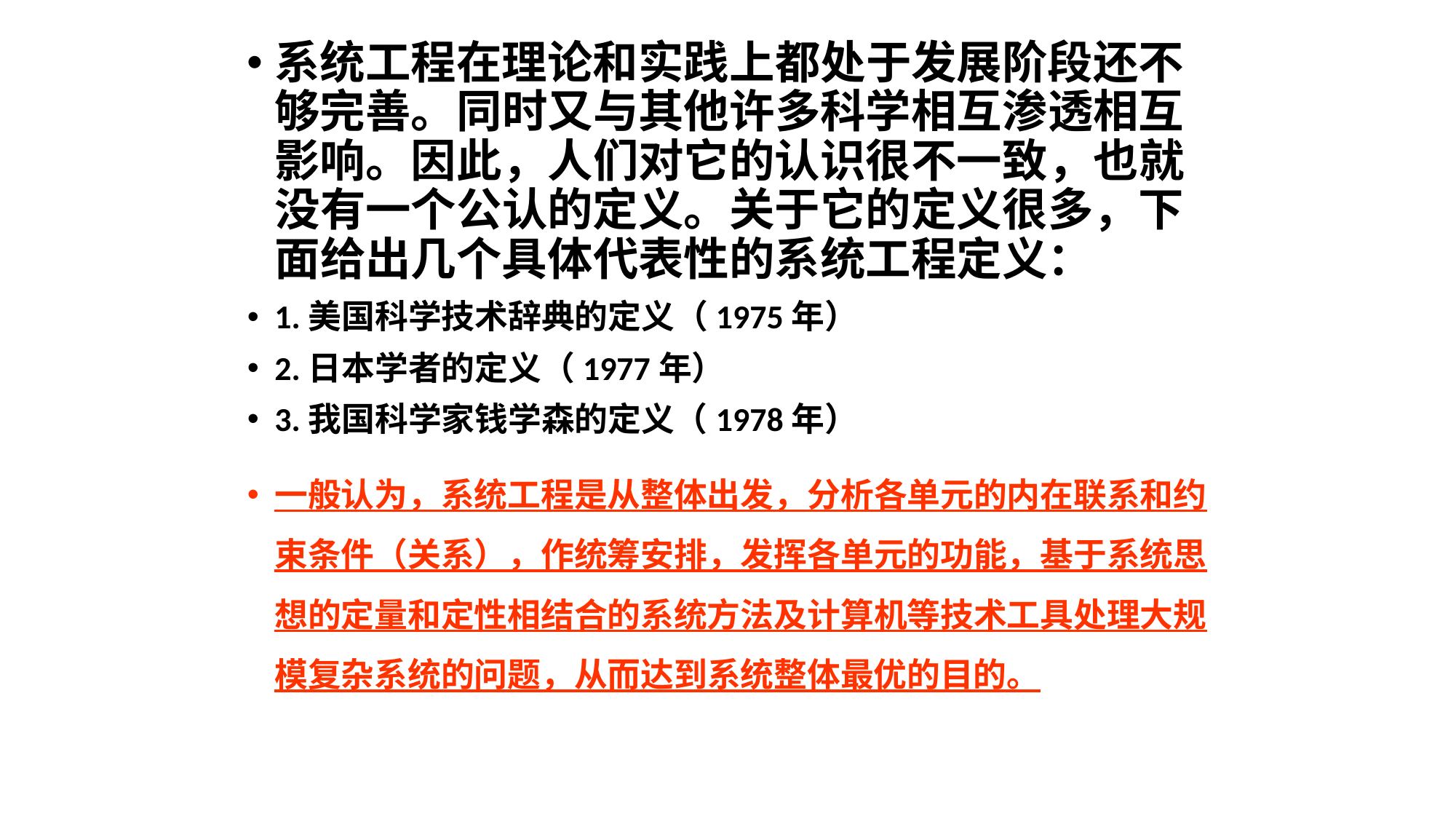

系统工程在理论和实践上都处于发展阶段还不够完善。同时又与其他许多科学相互渗透相互影响。因此，人们对它的认识很不一致，也就没有一个公认的定义。关于它的定义很多，下面给出几个具体代表性的系统工程定义：
1.美国科学技术辞典的定义（1975年）
2.日本学者的定义（1977年）
3.我国科学家钱学森的定义（1978年）
一般认为，系统工程是从整体出发，分析各单元的内在联系和约束条件（关系），作统筹安排，发挥各单元的功能，基于系统思想的定量和定性相结合的系统方法及计算机等技术工具处理大规模复杂系统的问题，从而达到系统整体最优的目的。